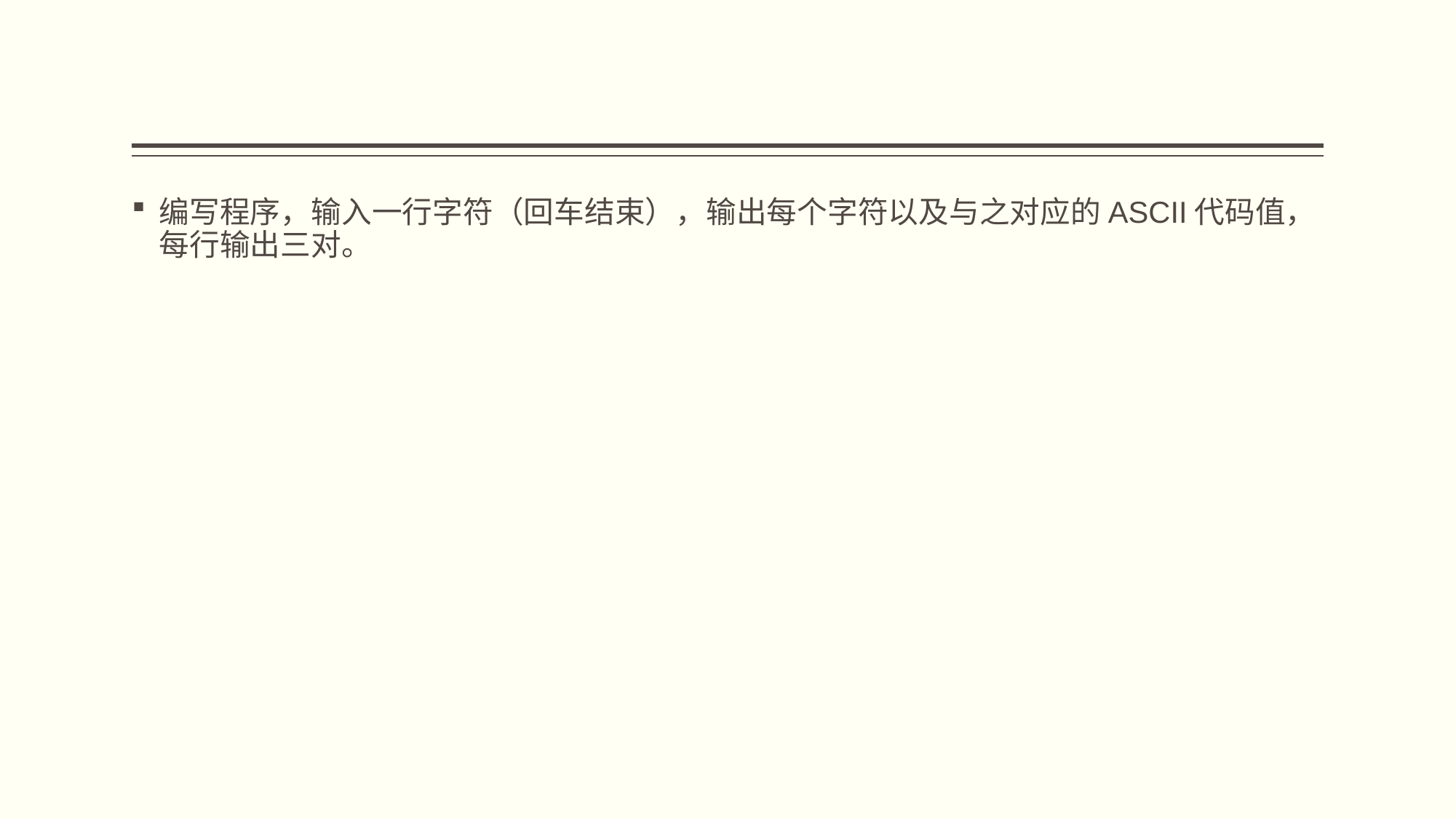

#
编写程序，输入一行字符（回车结束），输出每个字符以及与之对应的ASCII代码值，每行输出三对。